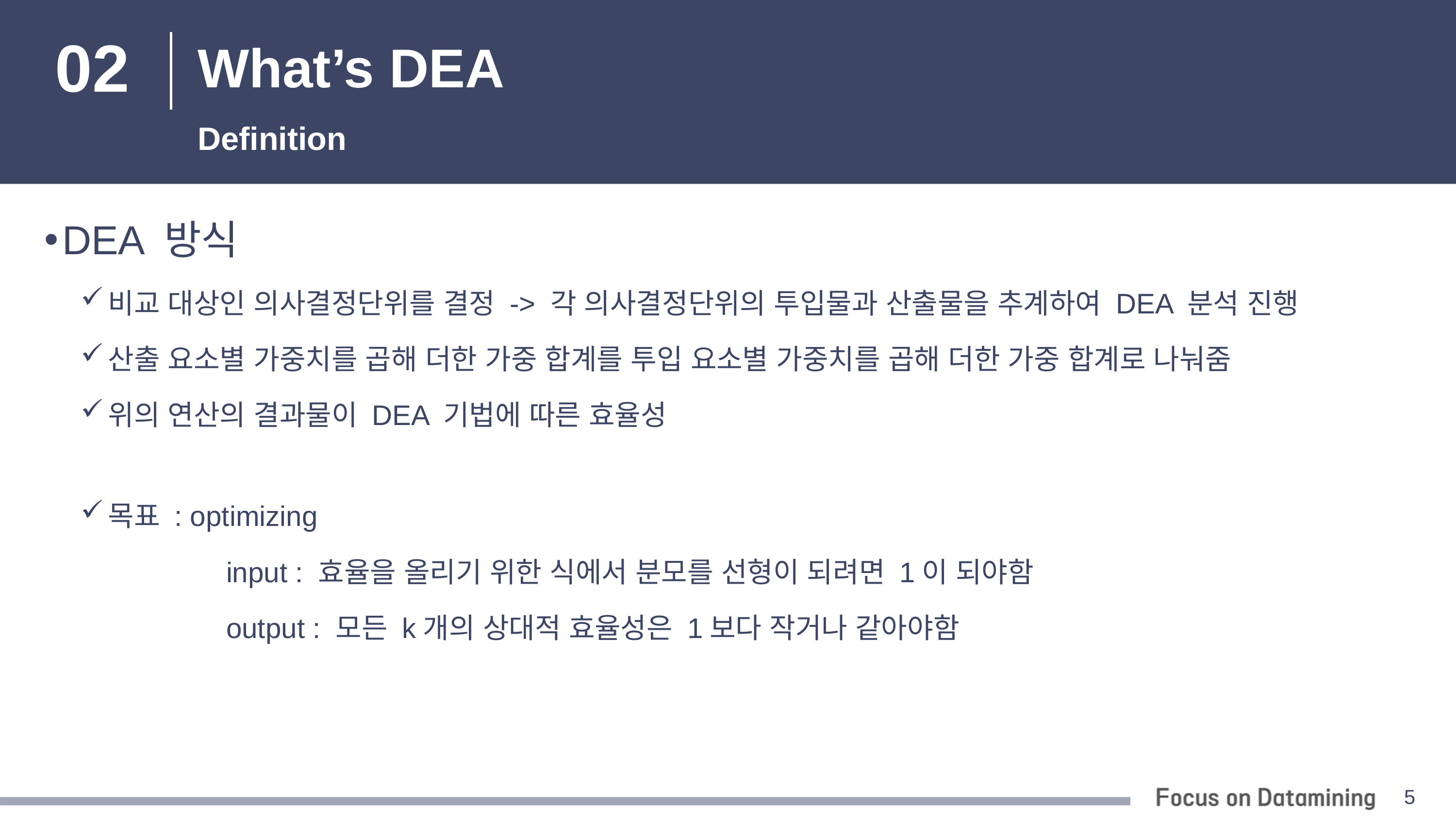

02
# What’s DEA
Definition
DEA 방식
비교 대상인 의사결정단위를 결정 -> 각 의사결정단위의 투입물과 산출물을 추계하여 DEA 분석 진행
산출 요소별 가중치를 곱해 더한 가중 합계를 투입 요소별 가중치를 곱해 더한 가중 합계로 나눠줌
위의 연산의 결과물이 DEA 기법에 따른 효율성

목표 : optimizing
		input : 효율을 올리기 위한 식에서 분모를 선형이 되려면 1이 되야함
		output : 모든 k개의 상대적 효율성은 1보다 작거나 같아야함